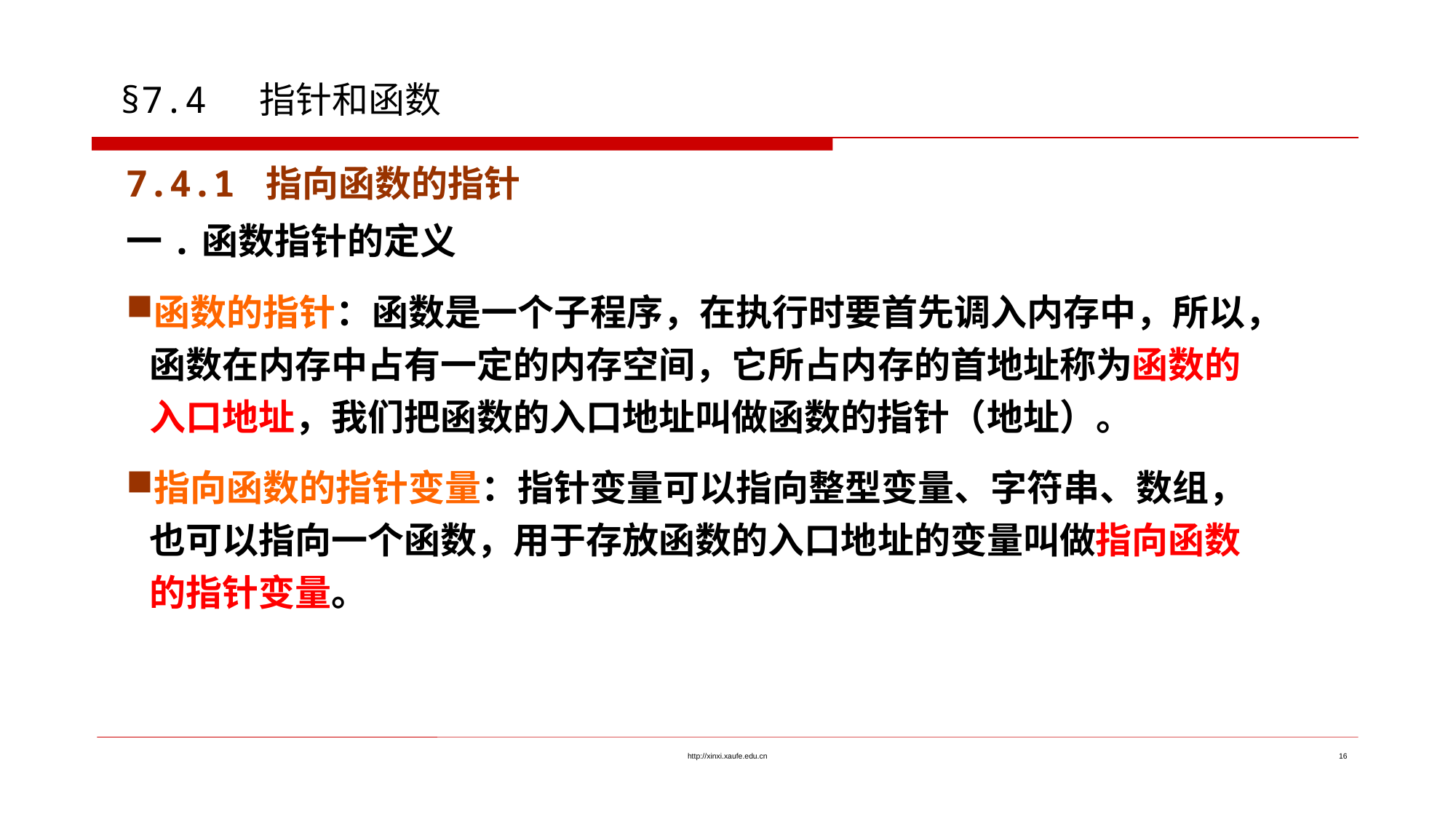

# §7.4  指针和函数
7.4.1 指向函数的指针
一.函数指针的定义
函数的指针：函数是一个子程序，在执行时要首先调入内存中，所以，函数在内存中占有一定的内存空间，它所占内存的首地址称为函数的入口地址，我们把函数的入口地址叫做函数的指针（地址）。
指向函数的指针变量：指针变量可以指向整型变量、字符串、数组，也可以指向一个函数，用于存放函数的入口地址的变量叫做指向函数的指针变量。
http://xinxi.xaufe.edu.cn
16